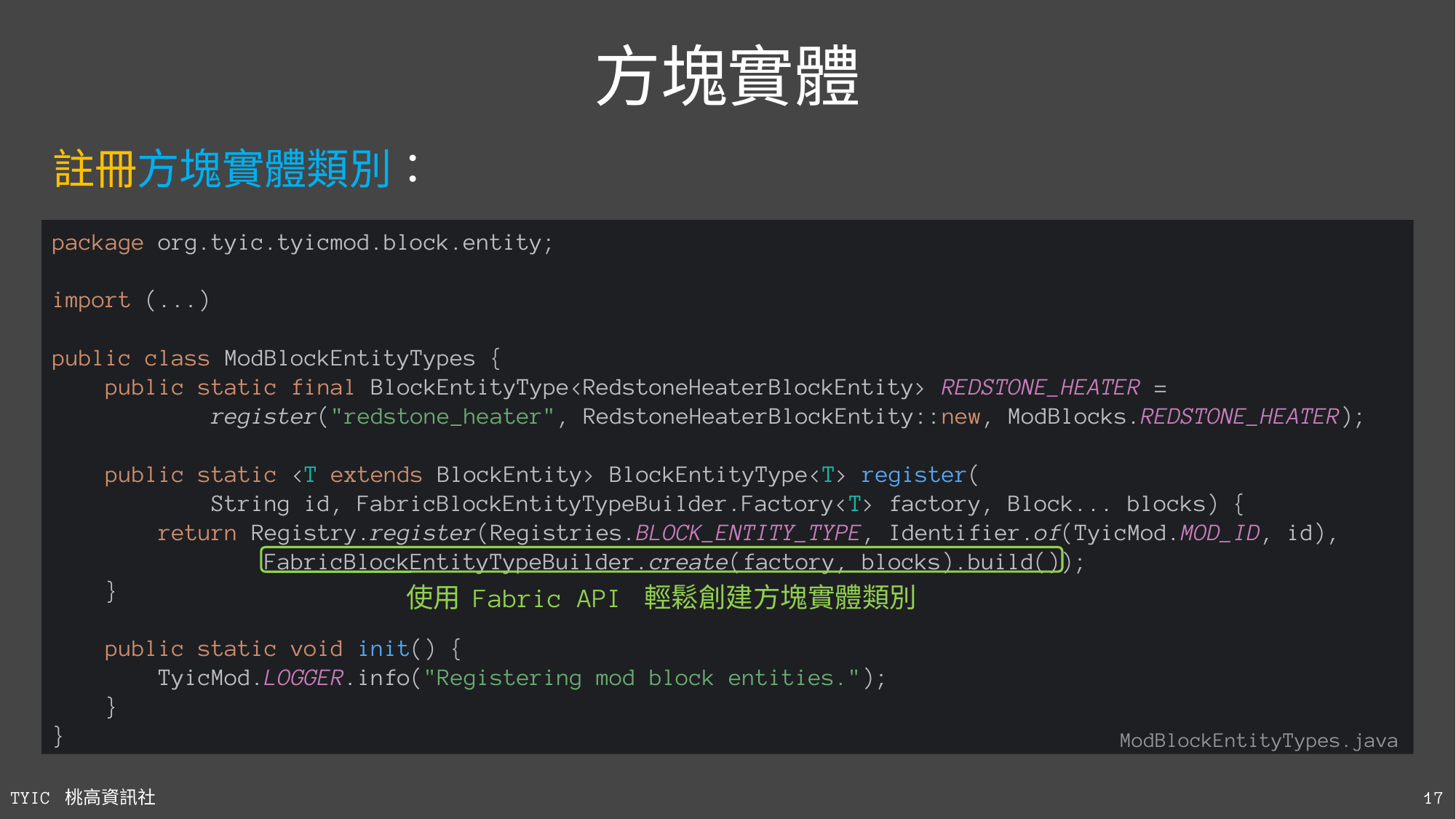

# 方塊實體
註冊方塊實體類別：
package org.tyic.tyicmod.block.entity;
import (...)
public class ModBlockEntityTypes {
    public static final BlockEntityType<RedstoneHeaterBlockEntity> REDSTONE_HEATER =
            register("redstone_heater", RedstoneHeaterBlockEntity::new, ModBlocks.REDSTONE_HEATER);
    public static <T extends BlockEntity> BlockEntityType<T> register(
            String id, FabricBlockEntityTypeBuilder.Factory<T> factory, Block... blocks) {
        return Registry.register(Registries.BLOCK_ENTITY_TYPE, Identifier.of(TyicMod.MOD_ID, id),
                FabricBlockEntityTypeBuilder.create(factory, blocks).build());
    }
    public static void init() {
        TyicMod.LOGGER.info("Registering mod block entities.");
    }
}
ModBlockEntityTypes.java

使用 Fabric API 輕鬆創建方塊實體類別